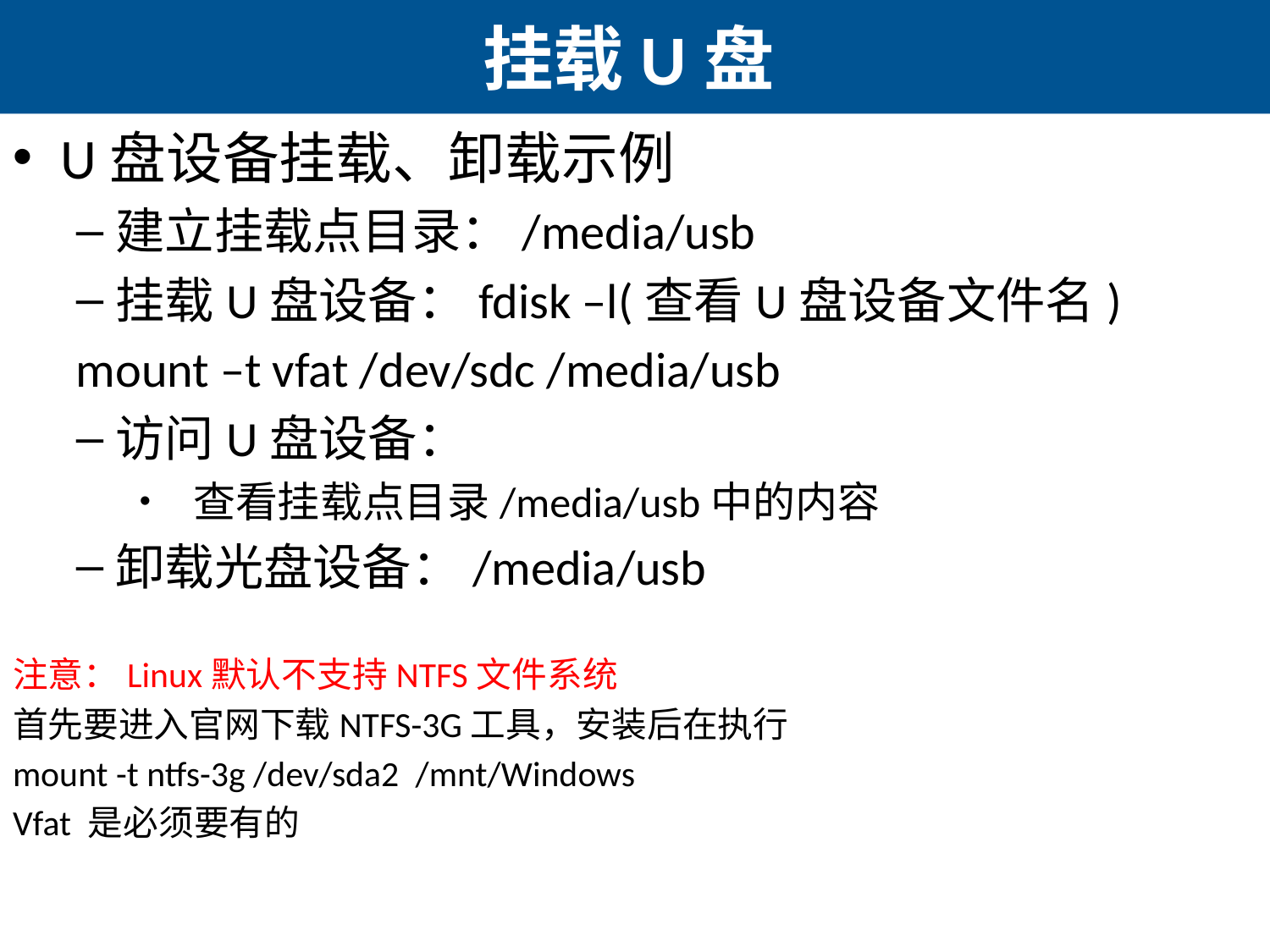

# 挂载U盘
U盘设备挂载、卸载示例
建立挂载点目录：/media/usb
挂载U盘设备：fdisk –l(查看U盘设备文件名)
mount –t vfat /dev/sdc /media/usb
访问U盘设备：
  查看挂载点目录/media/usb中的内容
卸载光盘设备：/media/usb
注意：Linux默认不支持NTFS文件系统
首先要进入官网下载NTFS-3G工具，安装后在执行
mount -t ntfs-3g /dev/sda2  /mnt/Windows
Vfat 是必须要有的